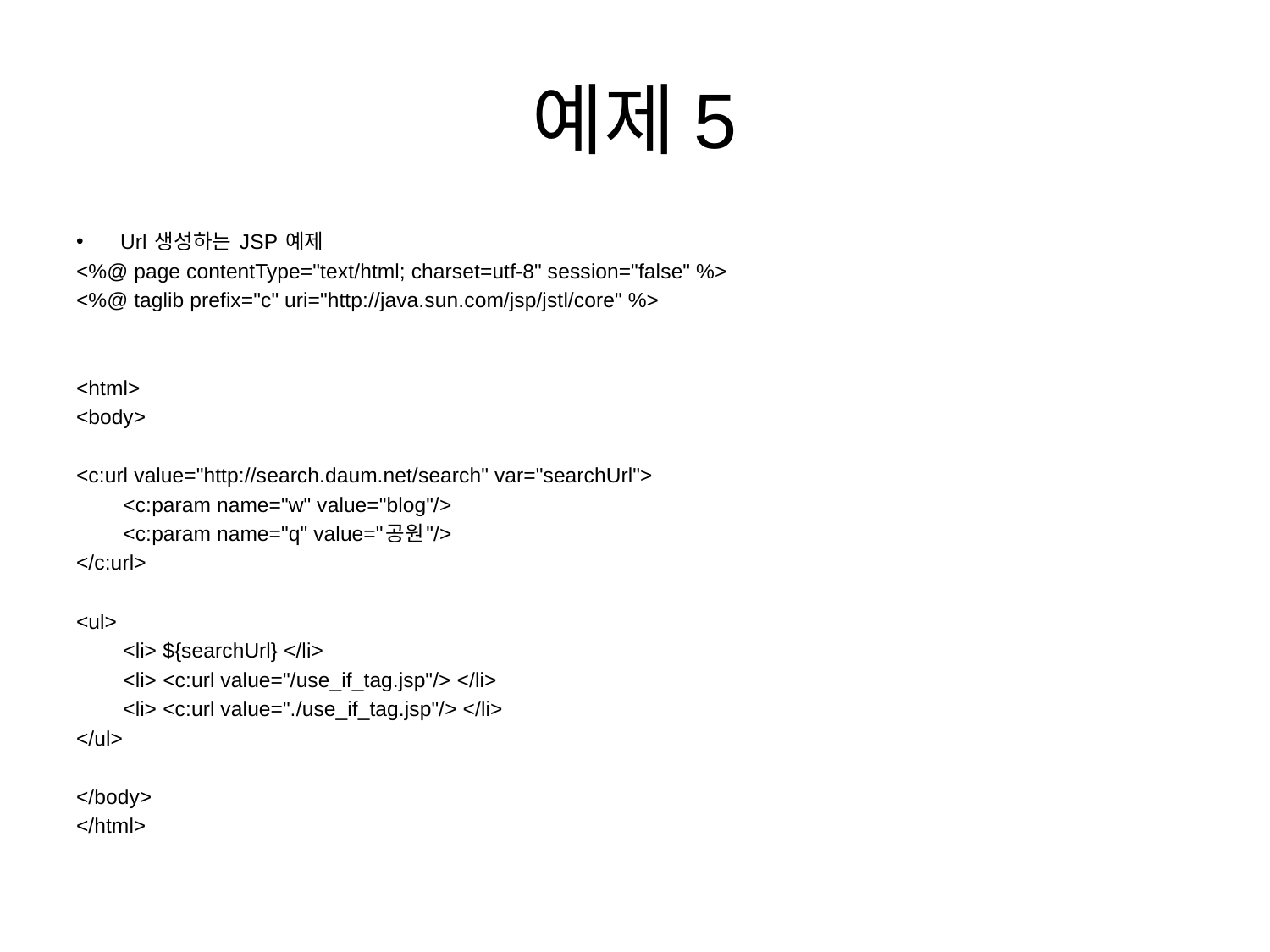

# 예제5
Url 생성하는 JSP 예제
<%@ page contentType="text/html; charset=utf-8" session="false" %>
<%@ taglib prefix="c" uri="http://java.sun.com/jsp/jstl/core" %>

<html>
<body>

<c:url value="http://search.daum.net/search" var="searchUrl">
	<c:param name="w" value="blog"/>
	<c:param name="q" value="공원"/>
</c:url>

<ul>
	<li> ${searchUrl} </li>
	<li> <c:url value="/use_if_tag.jsp"/> </li>
	<li> <c:url value="./use_if_tag.jsp"/> </li>
</ul>

</body>
</html>